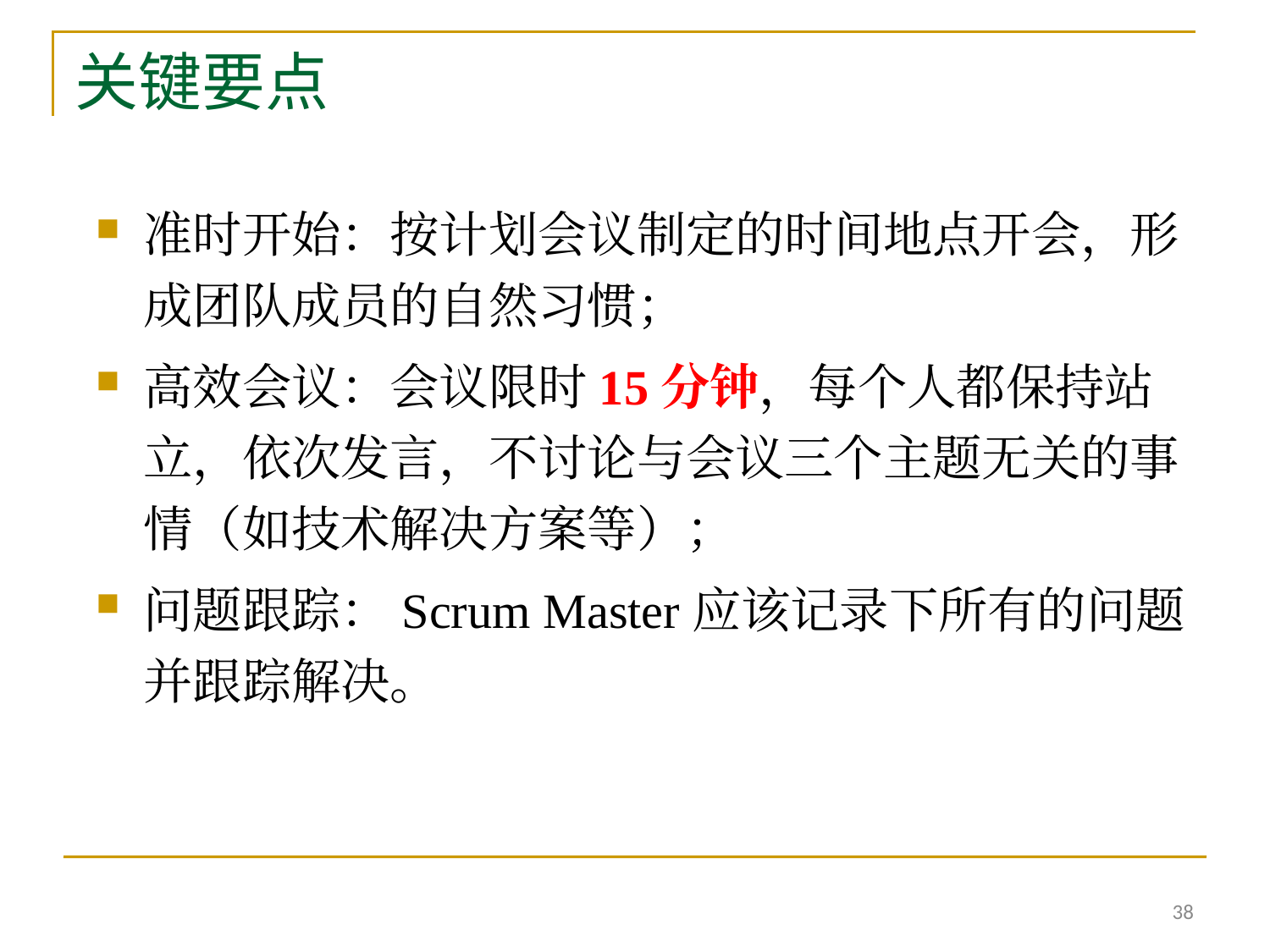

关键要点
准时开始：按计划会议制定的时间地点开会，形成团队成员的自然习惯；
高效会议：会议限时15分钟，每个人都保持站立，依次发言，不讨论与会议三个主题无关的事情（如技术解决方案等）；
问题跟踪：Scrum Master应该记录下所有的问题并跟踪解决。
38